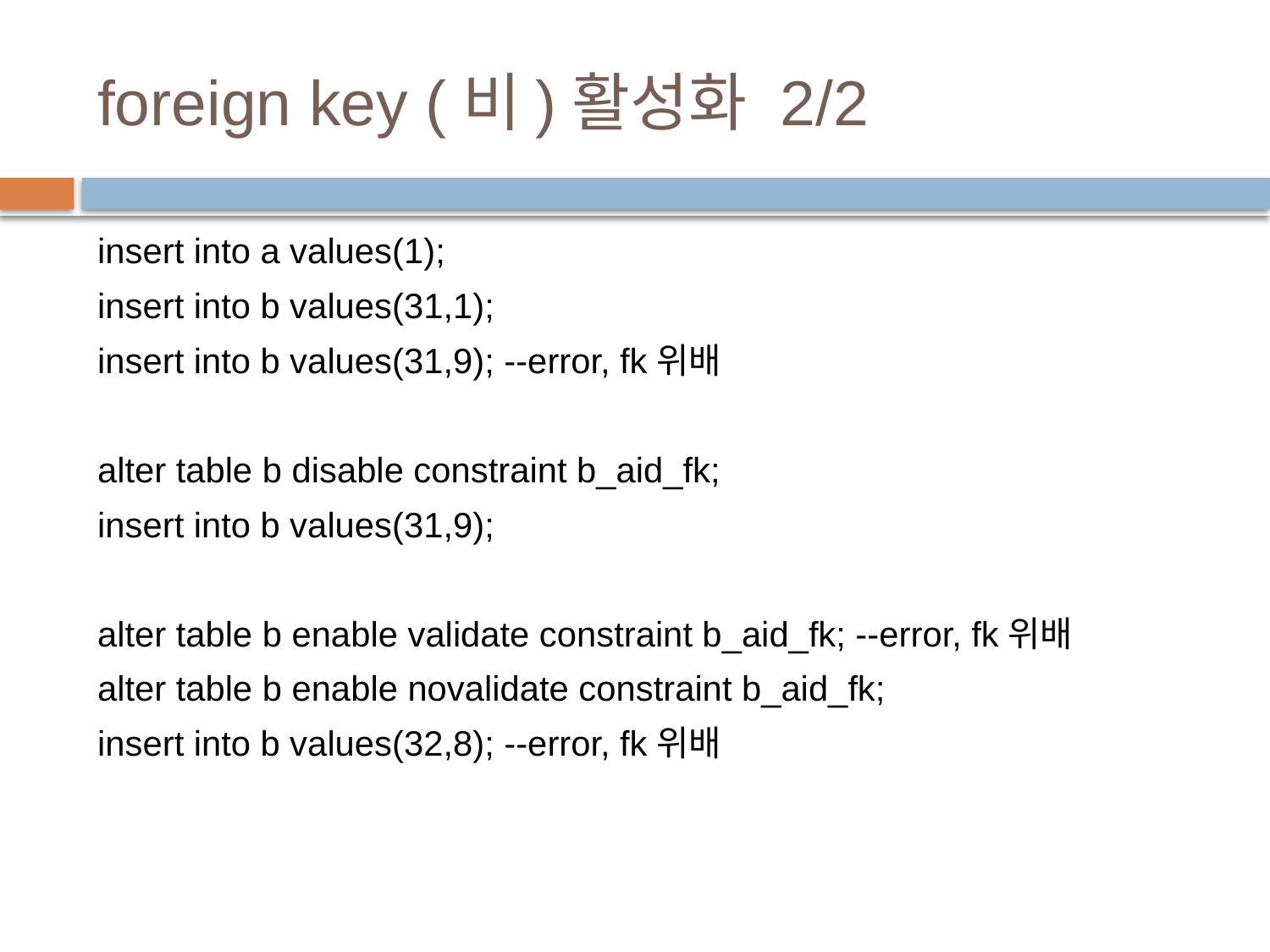

# foreign key (비)활성화 2/2
insert into a values(1);
insert into b values(31,1);
insert into b values(31,9); --error, fk위배

alter table b disable constraint b_aid_fk;
insert into b values(31,9);

alter table b enable validate constraint b_aid_fk; --error, fk위배
alter table b enable novalidate constraint b_aid_fk;
insert into b values(32,8); --error, fk위배